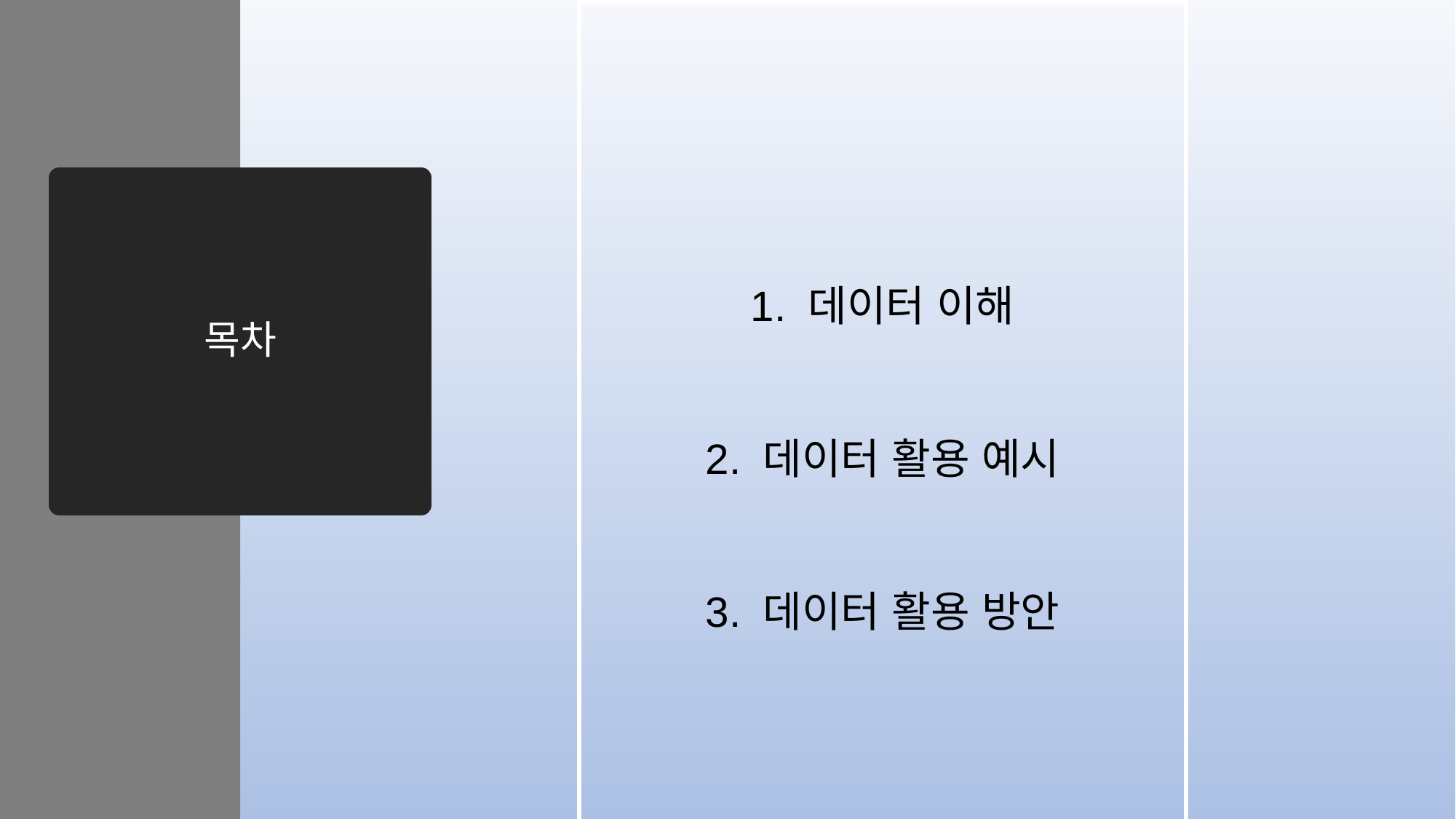

1. 데이터 이해

2. 데이터 활용 예시

3. 데이터 활용 방안

# 목차